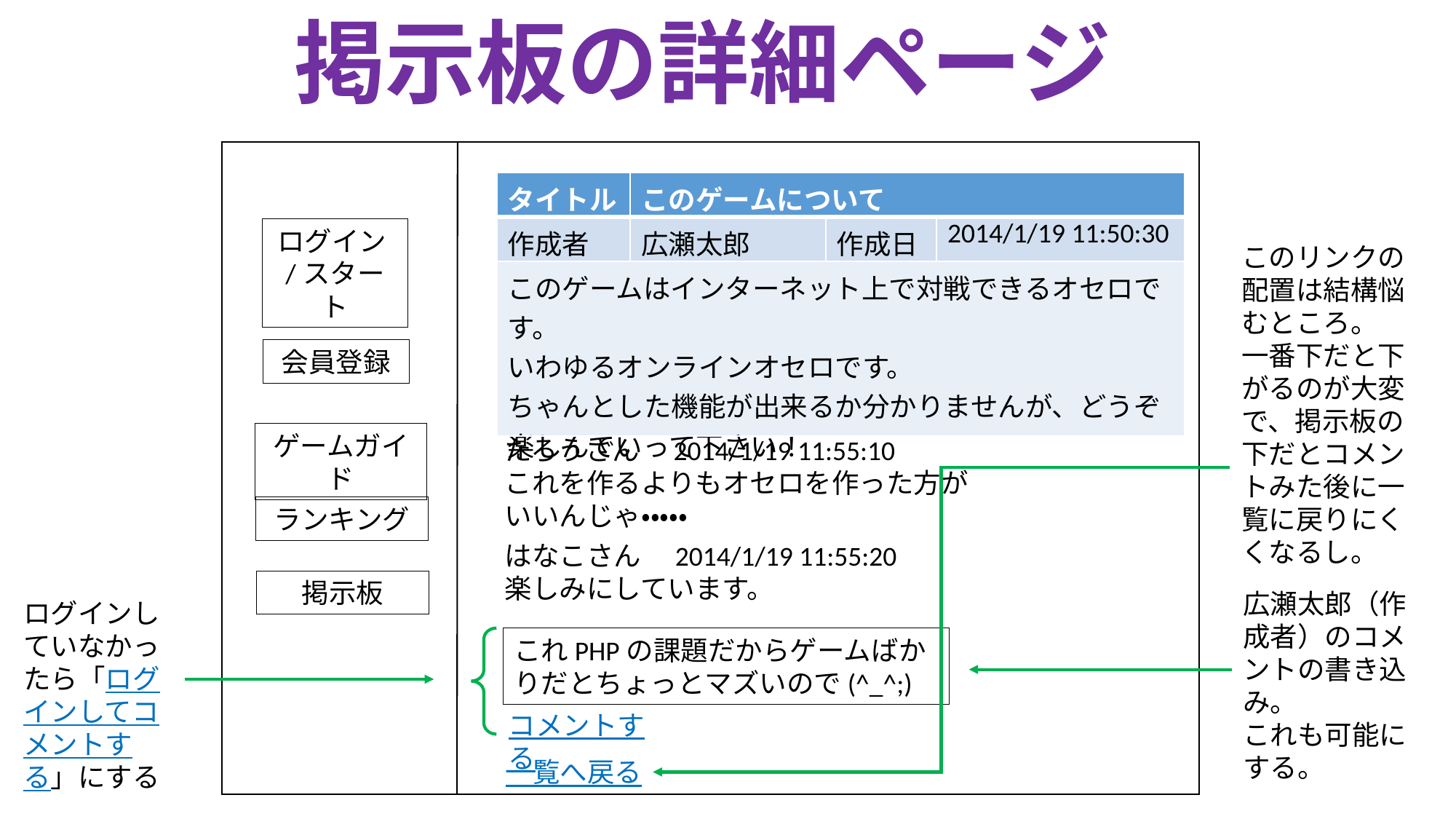

掲示板の詳細ページ

| タイトル | このゲームについて |  |  |
| --- | --- | --- | --- |
| 作成者 | 広瀬太郎 | 作成日 | 2014/1/19 11:50:30 |
| このゲームはインターネット上で対戦できるオセロです。 いわゆるオンラインオセロです。 ちゃんとした機能が出来るか分かりませんが、どうぞ楽しんでいって下さい！ |  |  |  |
ログイン/スタート
このリンクの配置は結構悩むところ。
一番下だと下がるのが大変で、掲示板の下だとコメントみた後に一覧に戻りにくくなるし。
会員登録
ゲームガイド
たろうさん　2014/1/19 11:55:10
これを作るよりもオセロを作った方がいいんじゃ・・・・・
ランキング
はなこさん　2014/1/19 11:55:20
楽しみにしています。
掲示板
広瀬太郎（作成者）のコメントの書き込み。
これも可能にする。
ログインしていなかったら「ログインしてコメントする」にする

これPHPの課題だからゲームばかりだとちょっとマズいので(^_^;)
コメントする
一覧へ戻る